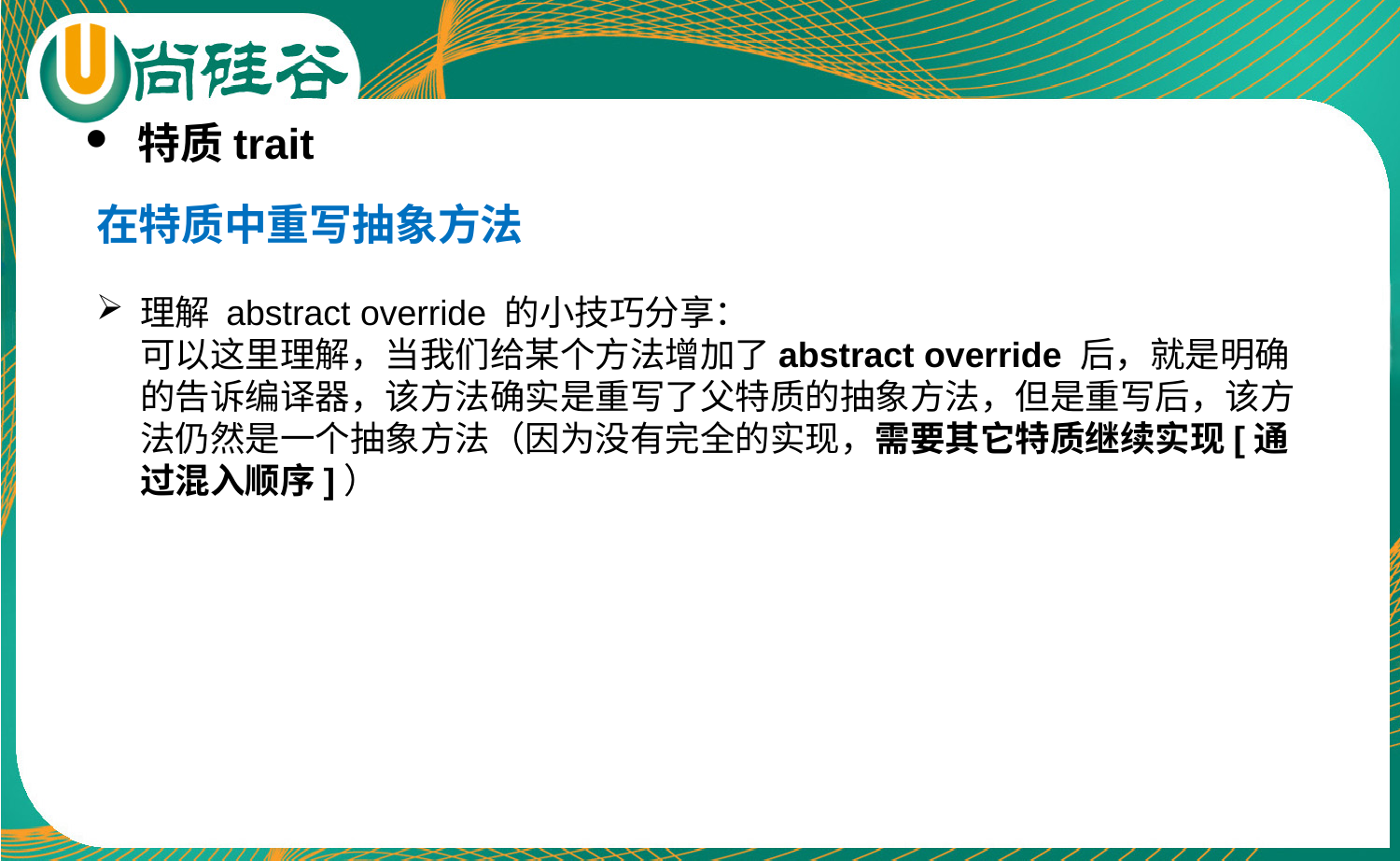

特质trait

在特质中重写抽象方法

理解 abstract override 的小技巧分享：
可以这里理解，当我们给某个方法增加了abstract override 后，就是明确的告诉编译器，该方法确实是重写了父特质的抽象方法，但是重写后，该方法仍然是一个抽象方法（因为没有完全的实现，需要其它特质继续实现[通过混入顺序]）